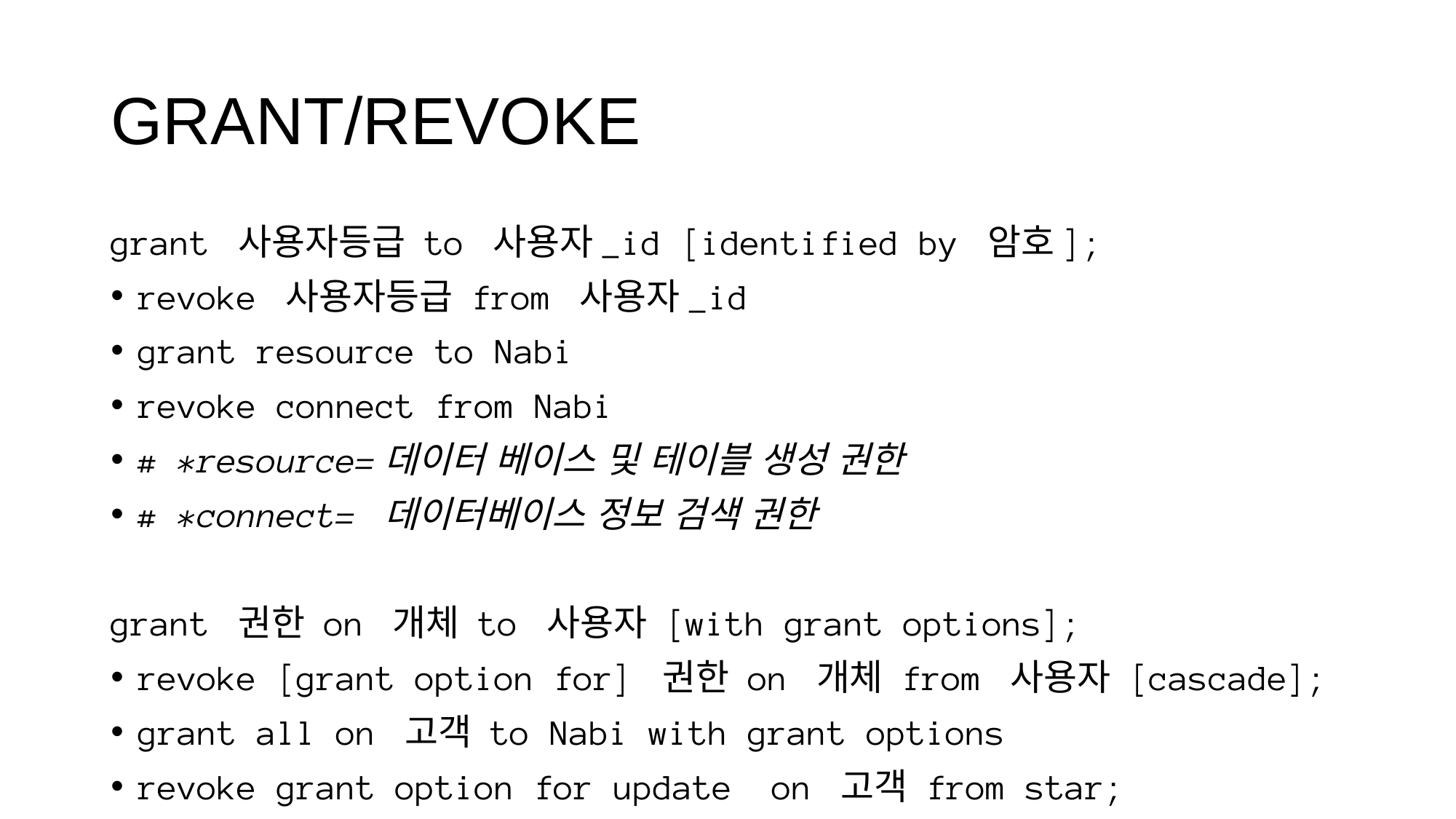

# GRANT/REVOKE
grant 사용자등급 to 사용자_id [identified by 암호];
revoke 사용자등급 from 사용자_id
grant resource to Nabi
revoke connect from Nabi
# *resource=데이터 베이스 및 테이블 생성 권한
# *connect= 데이터베이스 정보 검색 권한

grant 권한 on 개체 to 사용자 [with grant options];
revoke [grant option for] 권한 on 개체 from 사용자 [cascade];
grant all on 고객 to Nabi with grant options
revoke grant option for update  on 고객 from star;